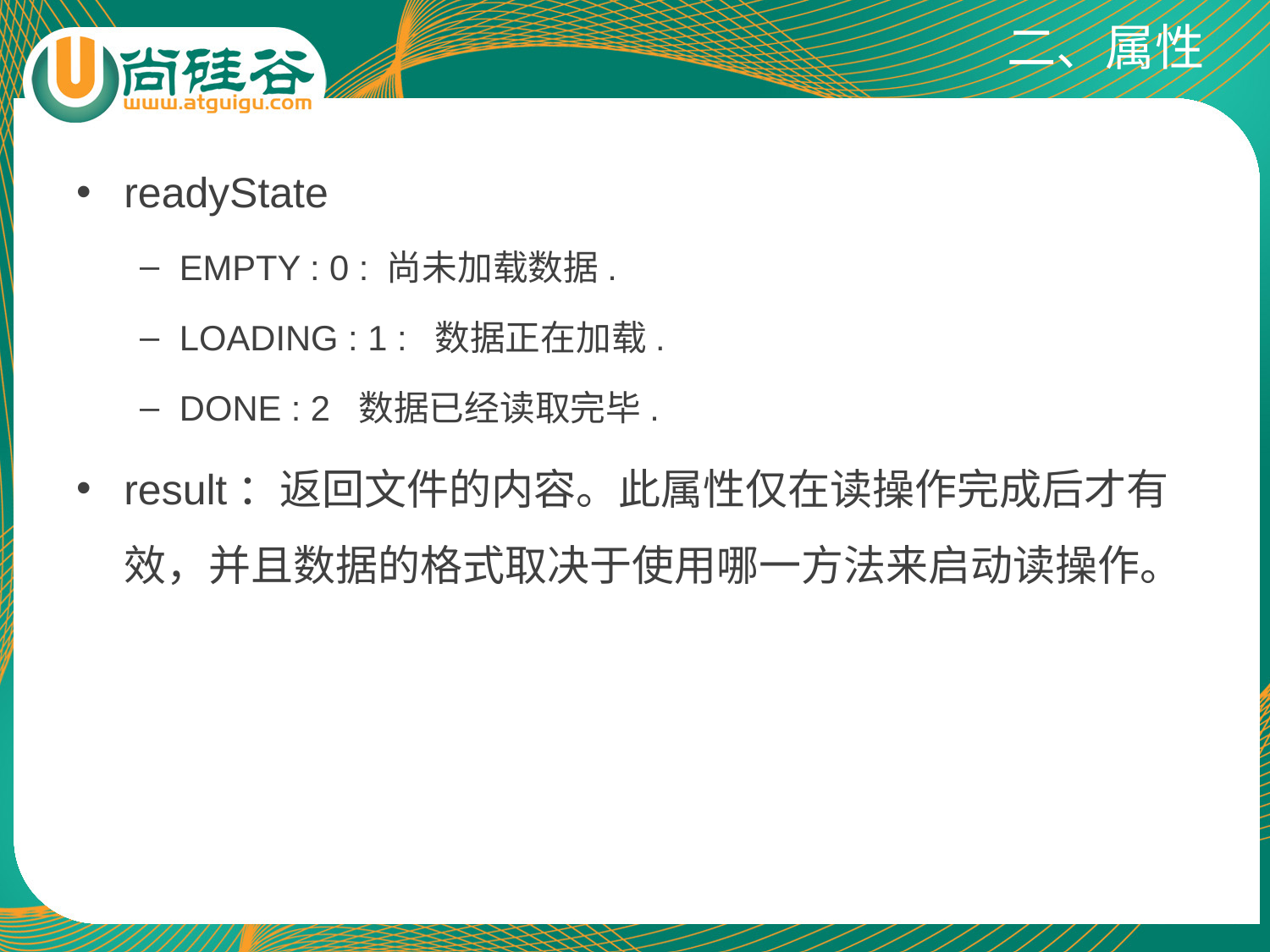

# 二、属性
readyState
EMPTY : 0 : 尚未加载数据.
LOADING : 1 :  数据正在加载.
DONE : 2  数据已经读取完毕.
result：返回文件的内容。此属性仅在读操作完成后才有效，并且数据的格式取决于使用哪一方法来启动读操作。